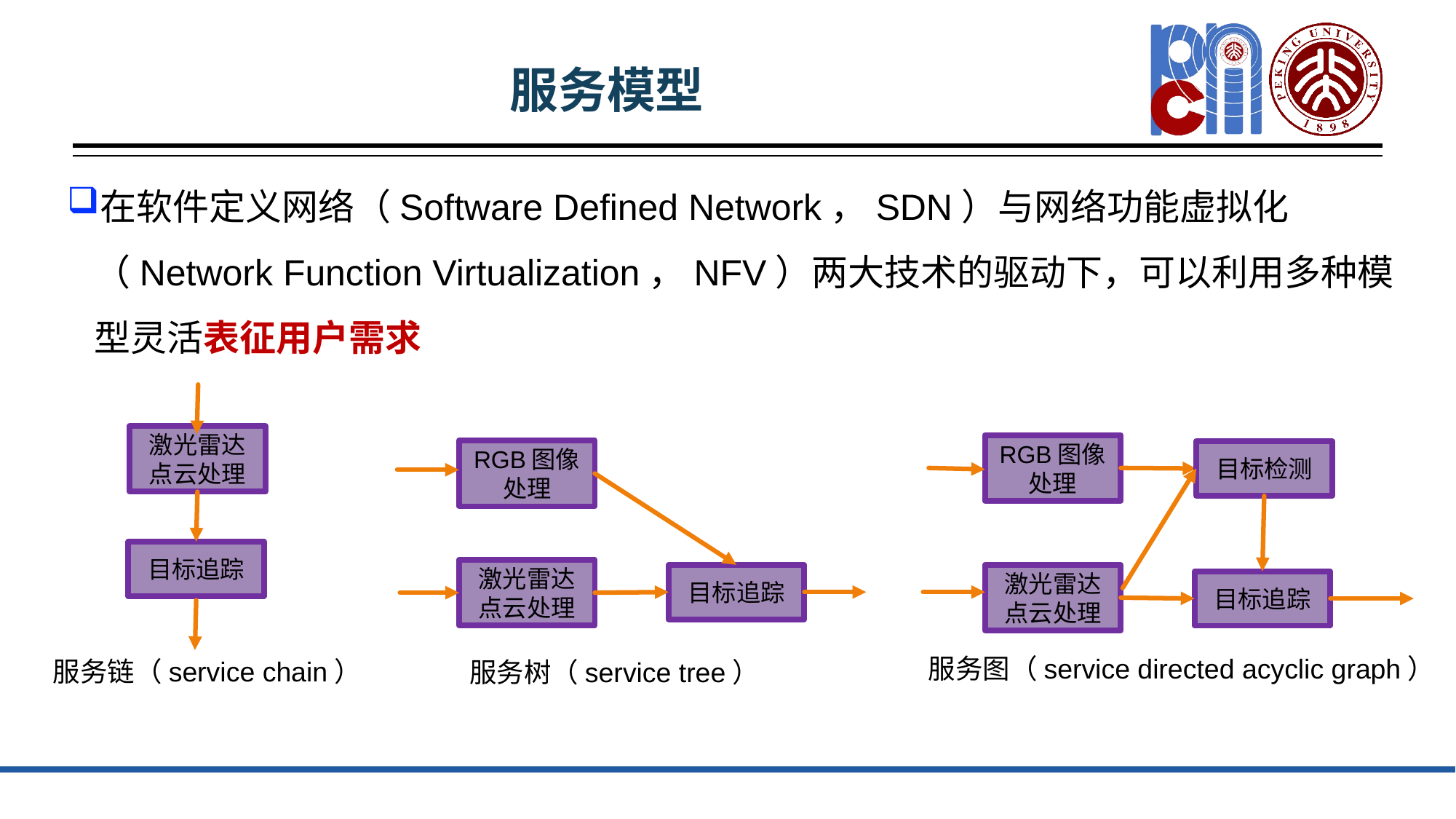

服务模型
在软件定义网络（Software Defined Network，SDN）与网络功能虚拟化（Network Function Virtualization，NFV）两大技术的驱动下，可以利用多种模型灵活表征用户需求
激光雷达点云处理
目标追踪
RGB图像处理
目标检测
激光雷达点云处理
目标追踪
RGB图像处理
激光雷达点云处理
目标追踪
服务图（service directed acyclic graph）
服务链（service chain）
服务树（service tree）